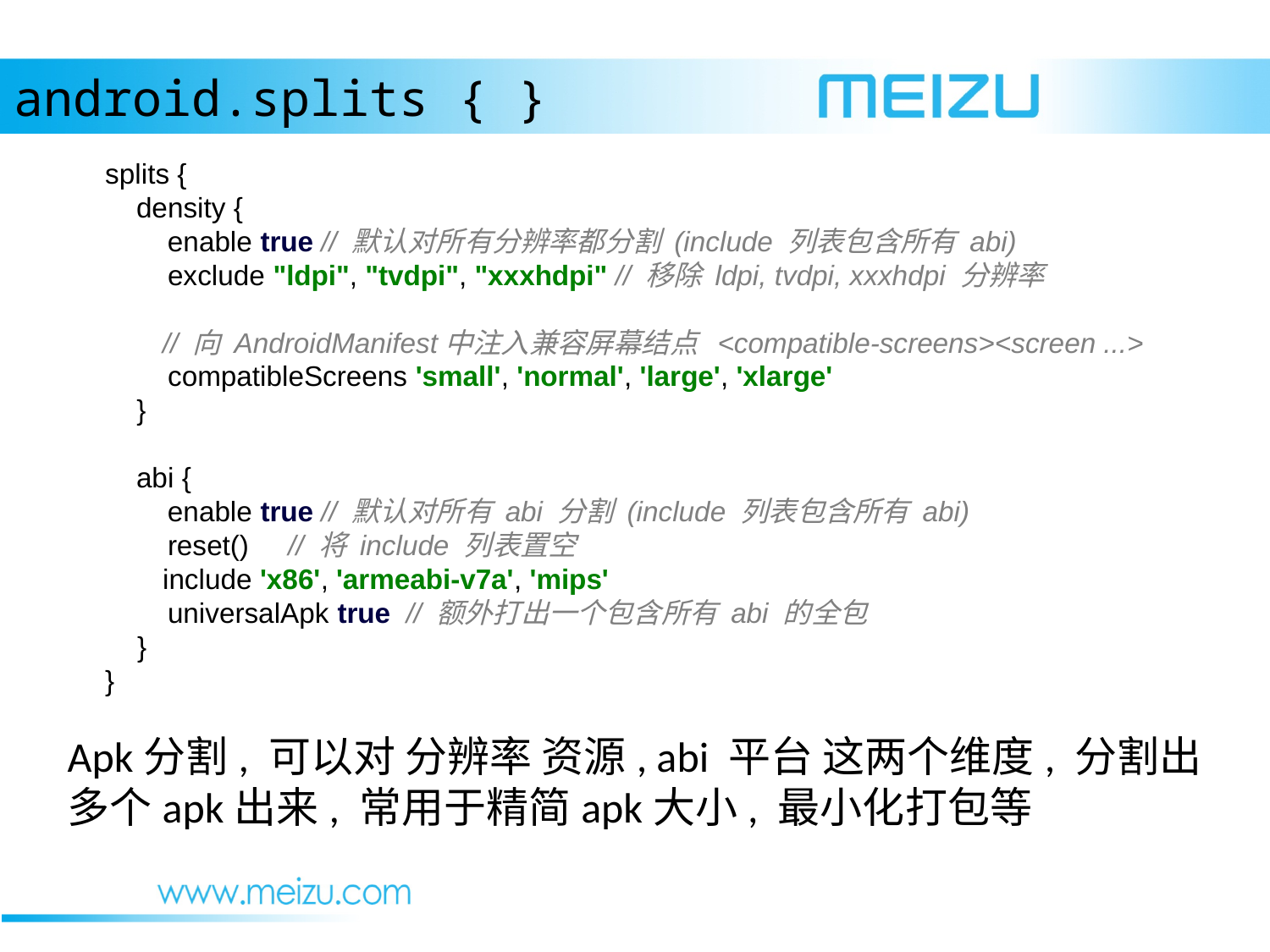

android.splits { }
splits {
    density {
        enable true // 默认对所有分辨率都分割 (include 列表包含所有 abi)
        exclude "ldpi", "tvdpi", "xxxhdpi" // 移除 ldpi, tvdpi, xxxhdpi 分辨率
        // 向 AndroidManifest中注入兼容屏幕结点  <compatible-screens><screen ...>
        compatibleScreens 'small', 'normal', 'large', 'xlarge'
    }
    abi {
        enable true // 默认对所有 abi 分割 (include 列表包含所有 abi)
        reset()     // 将 include 列表置空
        include 'x86', 'armeabi-v7a', 'mips'
        universalApk true  // 额外打出一个包含所有 abi 的全包
    }
}
Apk分割, 可以对 分辨率 资源, abi 平台 这两个维度, 分割出多个apk出来, 常用于精简apk大小, 最小化打包等